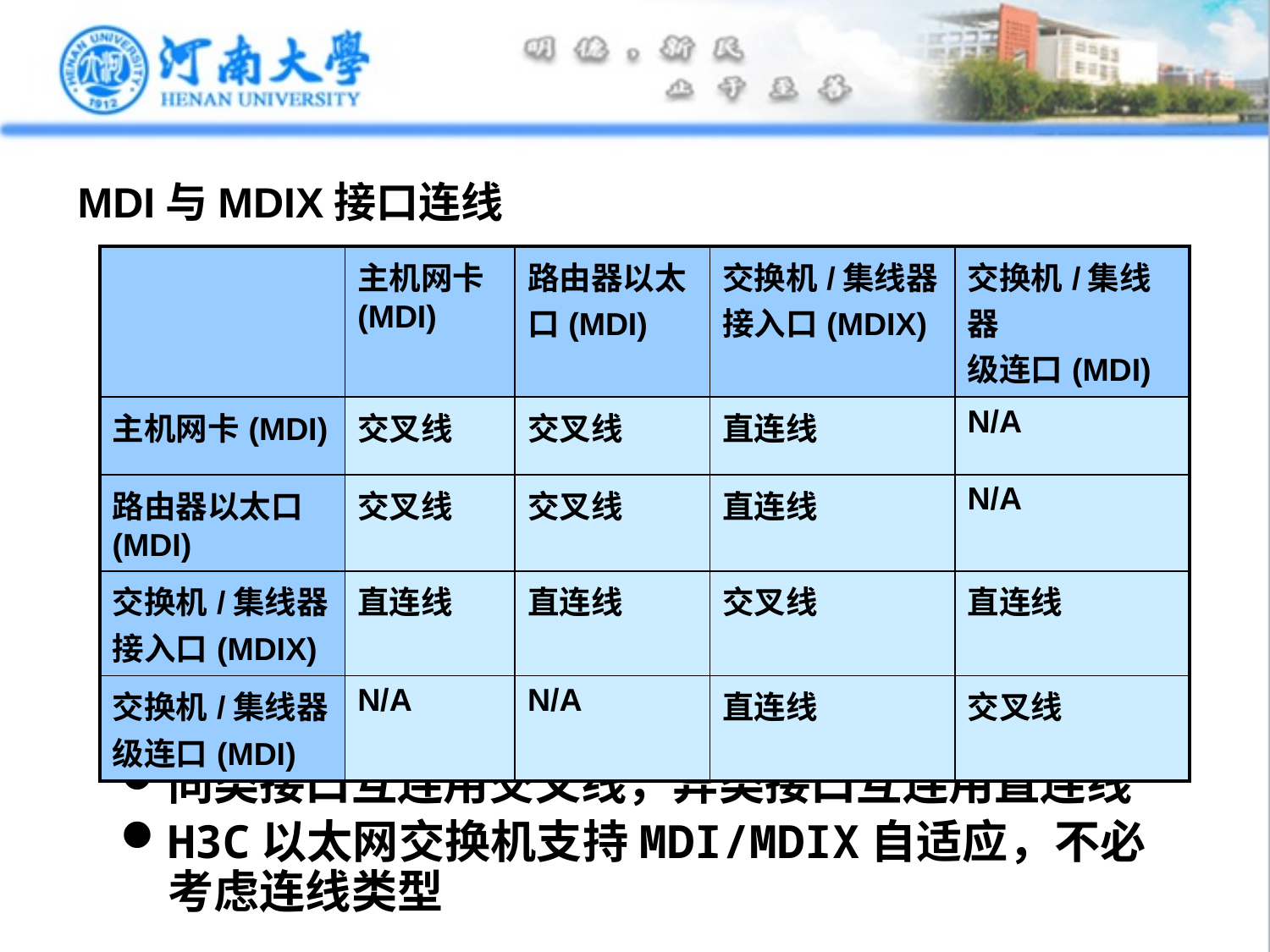

MDI与MDIX接口连线
|  | 主机网卡(MDI) | 路由器以太口(MDI) | 交换机/集线器接入口(MDIX) | 交换机/集线器 级连口(MDI) |
| --- | --- | --- | --- | --- |
| 主机网卡(MDI) | 交叉线 | 交叉线 | 直连线 | N/A |
| 路由器以太口(MDI) | 交叉线 | 交叉线 | 直连线 | N/A |
| 交换机/集线器 接入口(MDIX) | 直连线 | 直连线 | 交叉线 | 直连线 |
| 交换机/集线器 级连口(MDI) | N/A | N/A | 直连线 | 交叉线 |
同类接口互连用交叉线，异类接口互连用直连线
H3C以太网交换机支持MDI/MDIX自适应，不必考虑连线类型